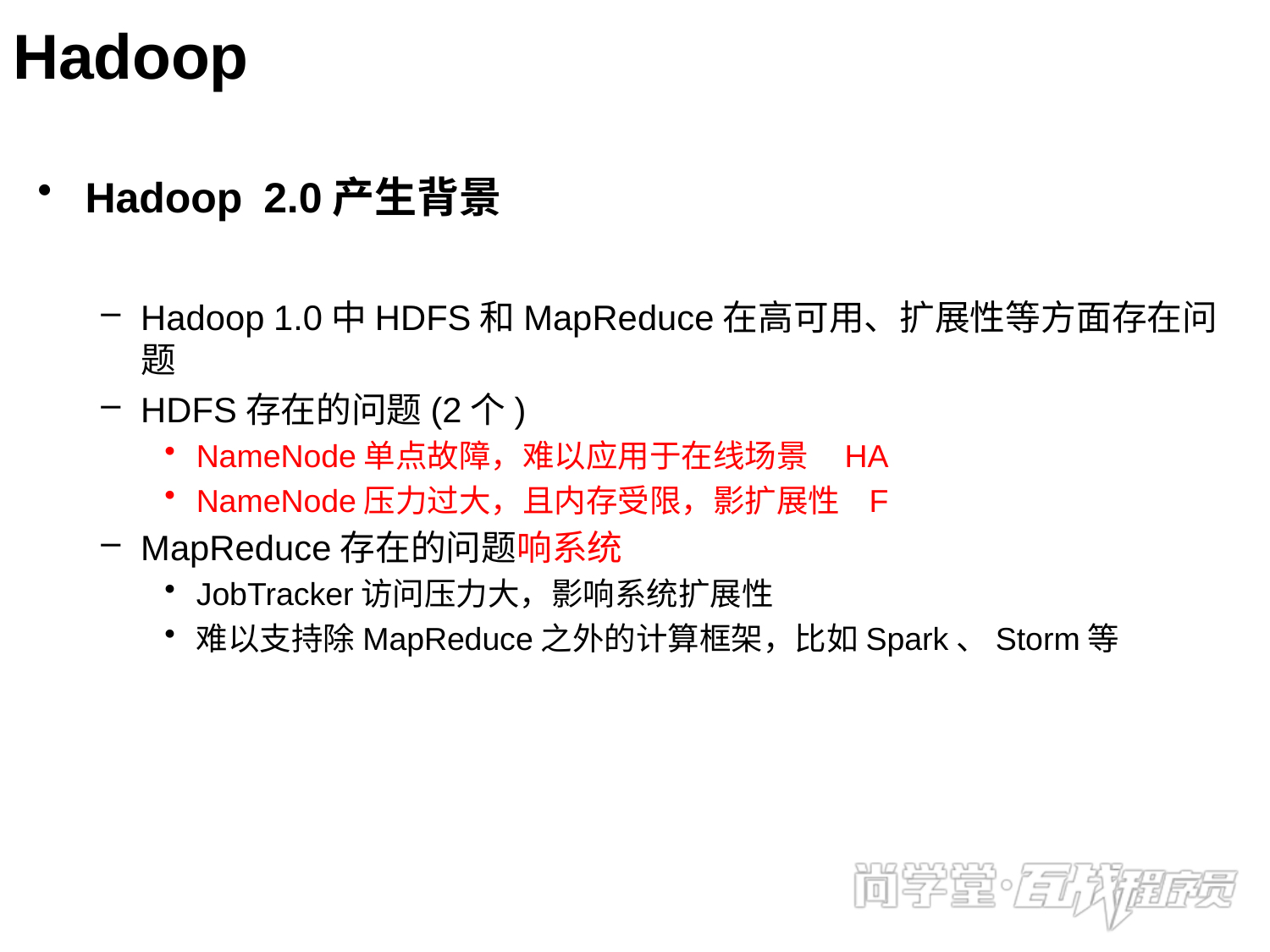

# Hadoop
Hadoop  2.0产生背景

Hadoop 1.0中HDFS和MapReduce在高可用、扩展性等方面存在问题
HDFS存在的问题(2个)
NameNode单点故障，难以应用于在线场景    HA
NameNode压力过大，且内存受限，影扩展性   F
MapReduce存在的问题响系统
JobTracker访问压力大，影响系统扩展性
难以支持除MapReduce之外的计算框架，比如Spark、Storm等